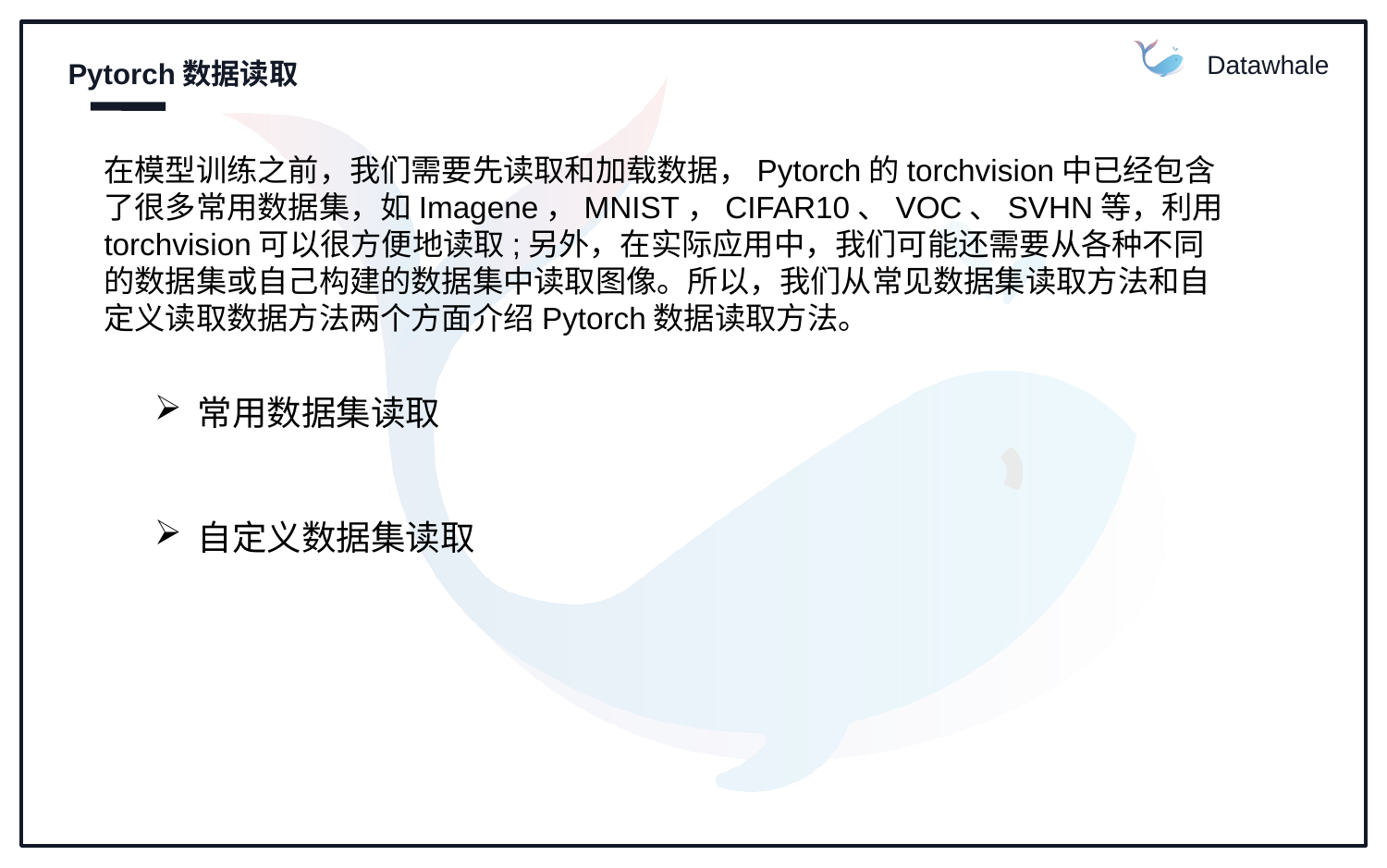

Datawhale

Pytorch数据读取

在模型训练之前，我们需要先读取和加载数据，Pytorch的torchvision中已经包含了很多常用数据集，如Imagene，MNIST，CIFAR10、VOC、SVHN等，利用torchvision可以很方便地读取;另外，在实际应用中，我们可能还需要从各种不同的数据集或自己构建的数据集中读取图像。所以，我们从常见数据集读取方法和自定义读取数据方法两个方面介绍Pytorch数据读取方法。

常用数据集读取

自定义数据集读取